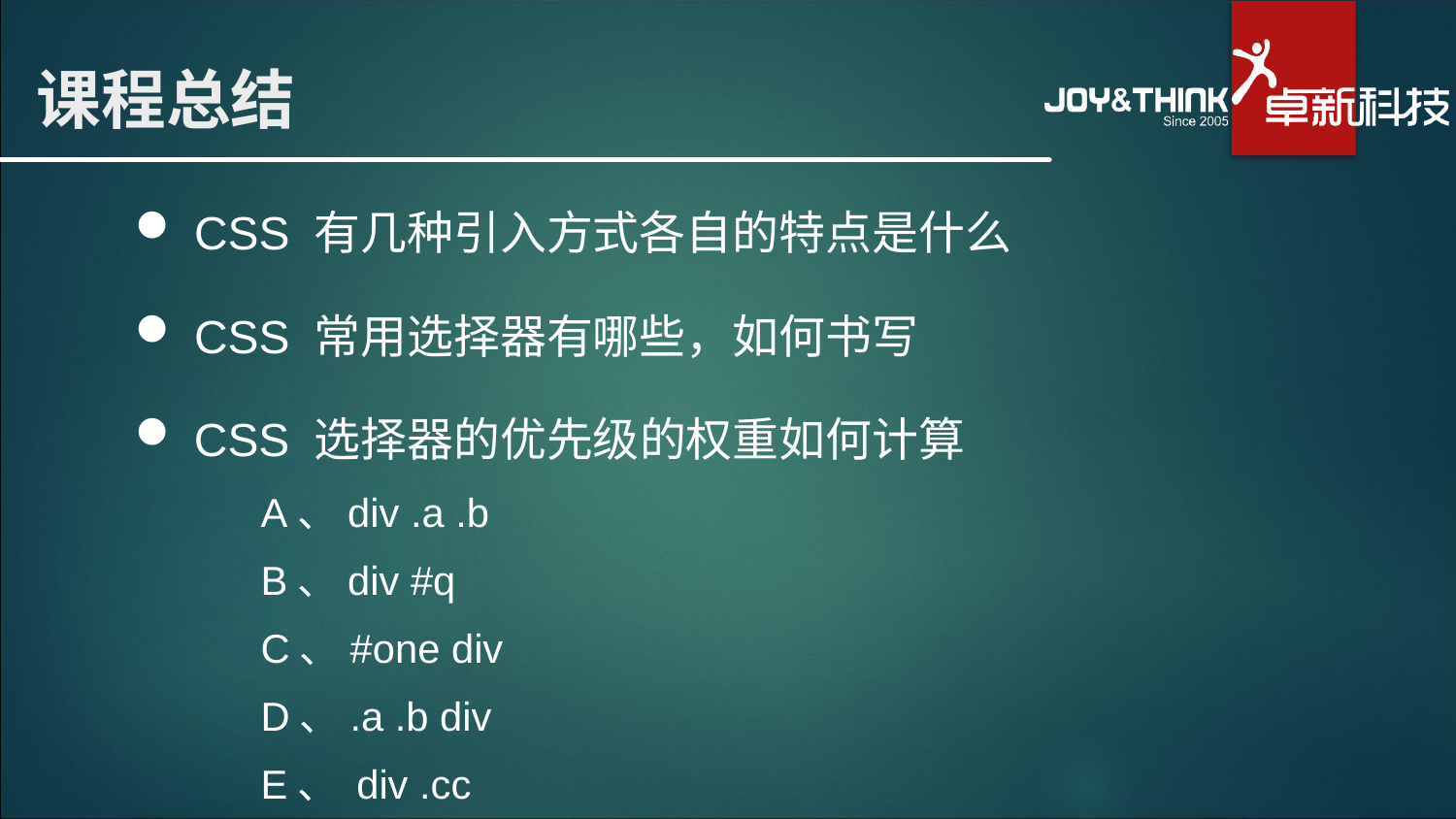

# 课程总结
 CSS 有几种引入方式各自的特点是什么
 CSS 常用选择器有哪些，如何书写
 CSS 选择器的优先级的权重如何计算
A、div .a .b
B、div #q
C、#one div
D、.a .b div
E、 div .cc